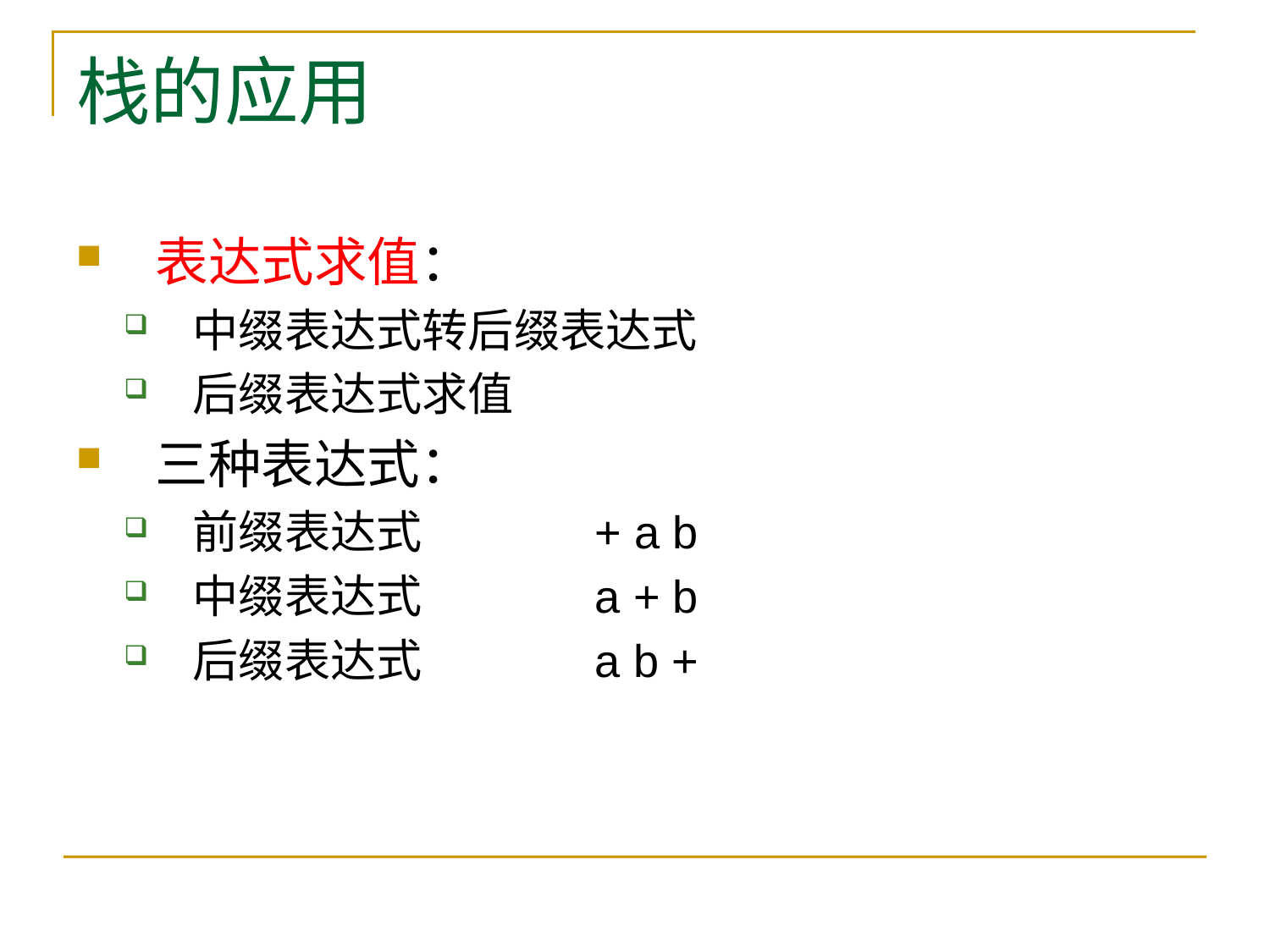

# 栈的应用
表达式求值：
中缀表达式转后缀表达式
后缀表达式求值
三种表达式：
前缀表达式		 + a b
中缀表达式		 a + b
后缀表达式		 a b +